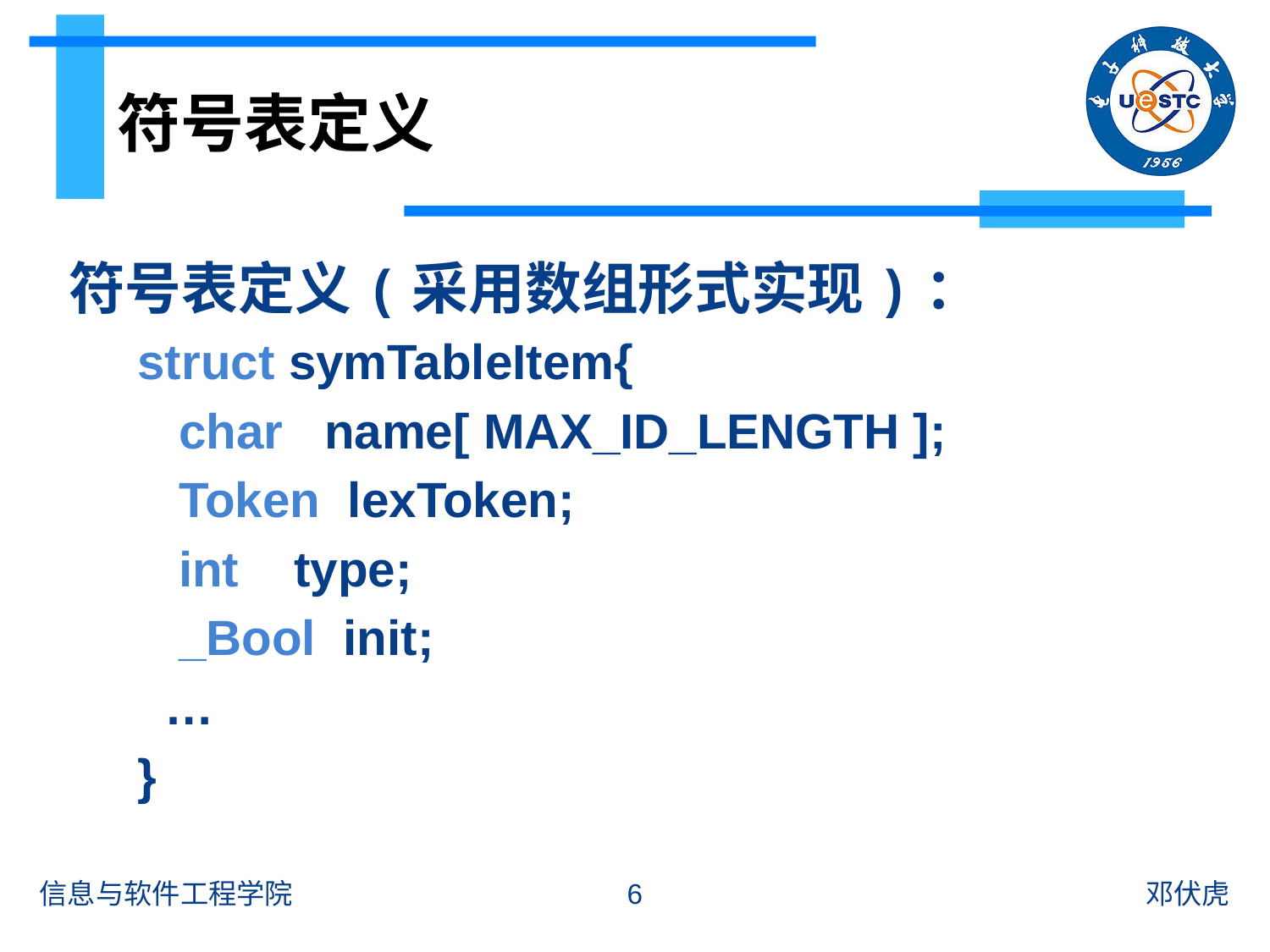

# 符号表定义
符号表定义(采用数组形式实现)：
     struct symTableItem{
        char   name[ MAX_ID_LENGTH ];
        Token  lexToken;
        int    type;
        _Bool  init;
       …
     }
6
信息与软件工程学院
邓伏虎